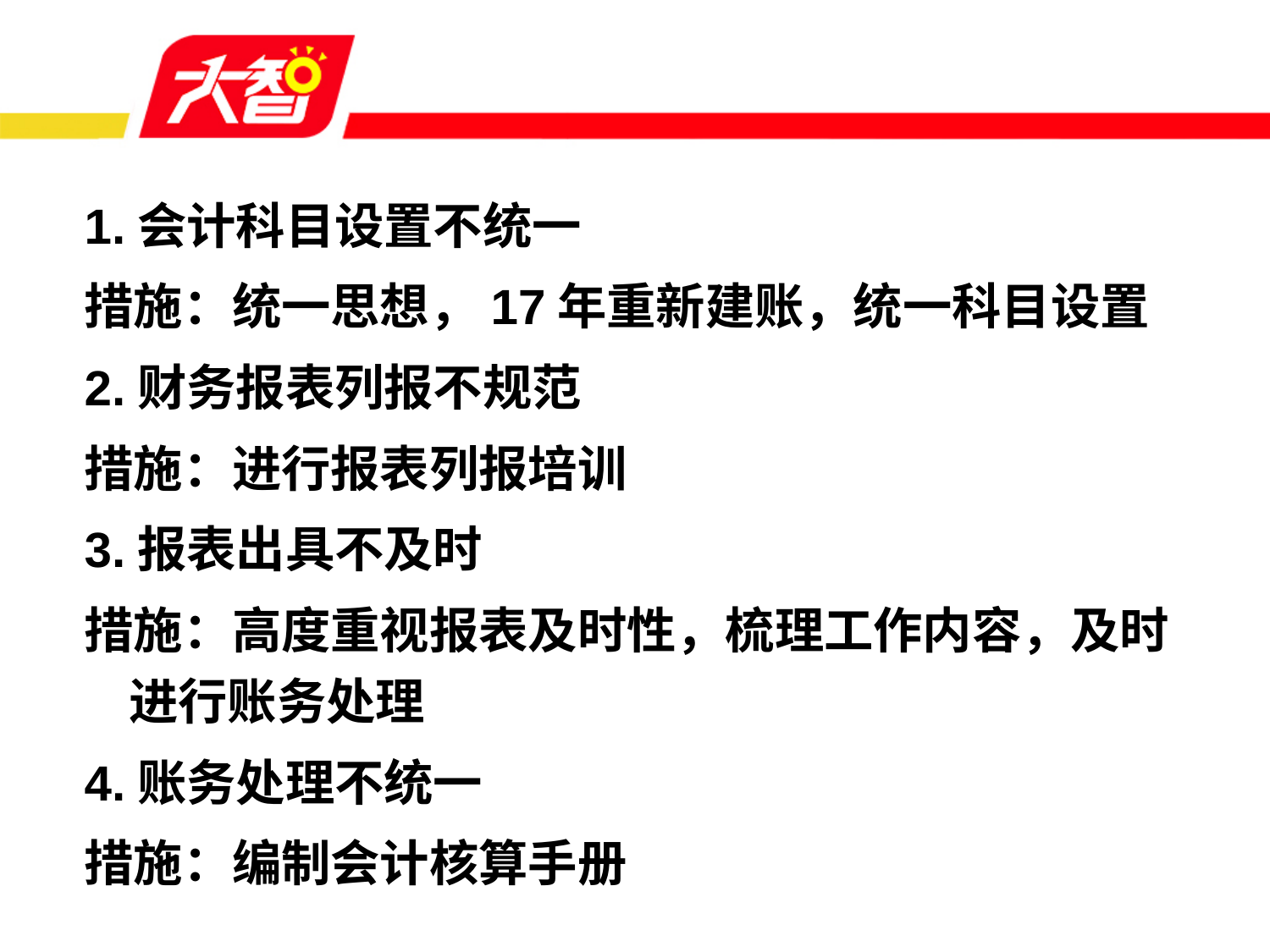

1.会计科目设置不统一
措施：统一思想，17年重新建账，统一科目设置
2.财务报表列报不规范
措施：进行报表列报培训
3.报表出具不及时
措施：高度重视报表及时性，梳理工作内容，及时进行账务处理
4.账务处理不统一
措施：编制会计核算手册